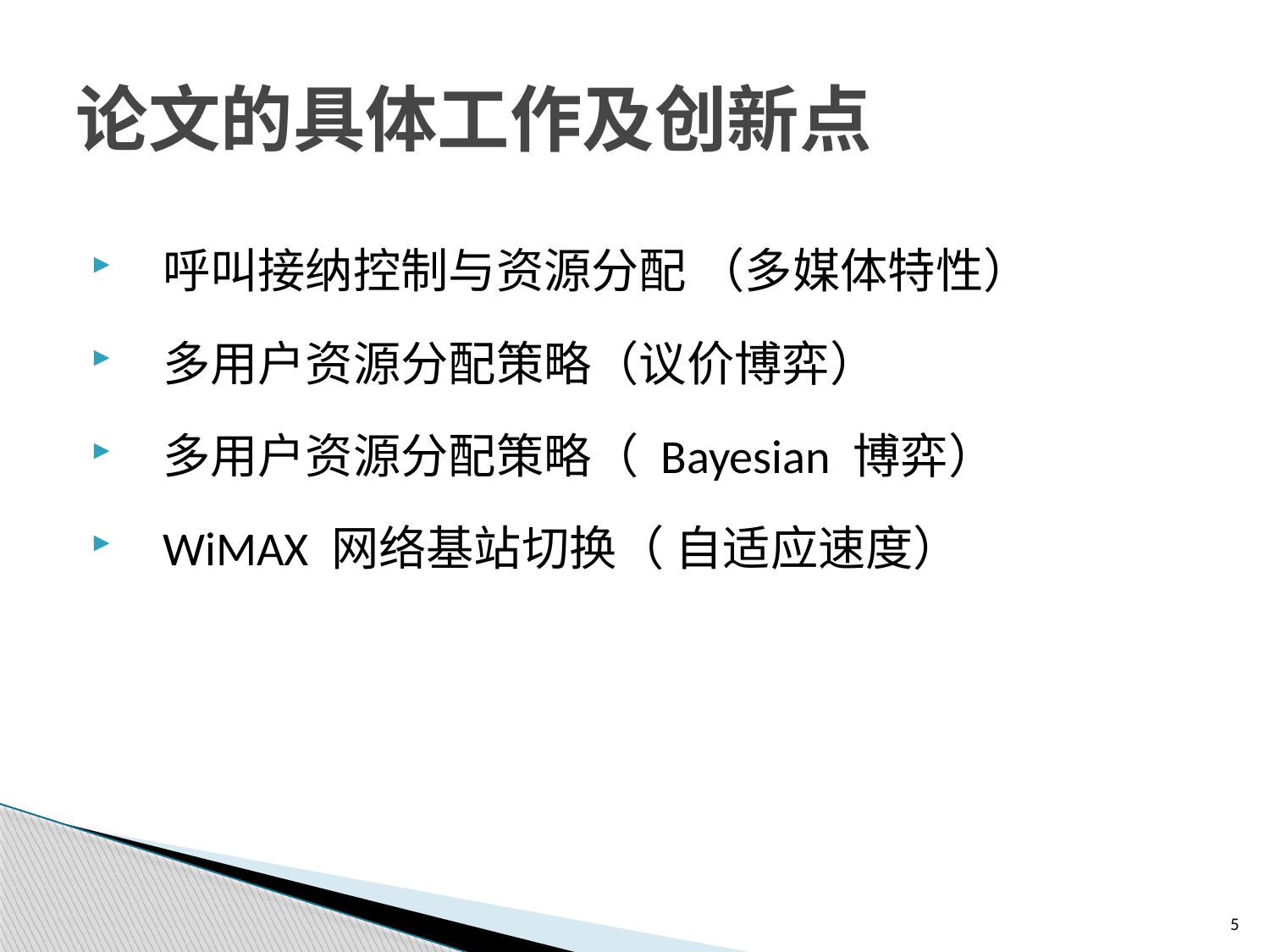

# 论文的具体工作及创新点
呼叫接纳控制与资源分配 （多媒体特性）
多用户资源分配策略（议价博弈）
多用户资源分配策略（ Bayesian 博弈）
WiMAX 网络基站切换（ 自适应速度）

5